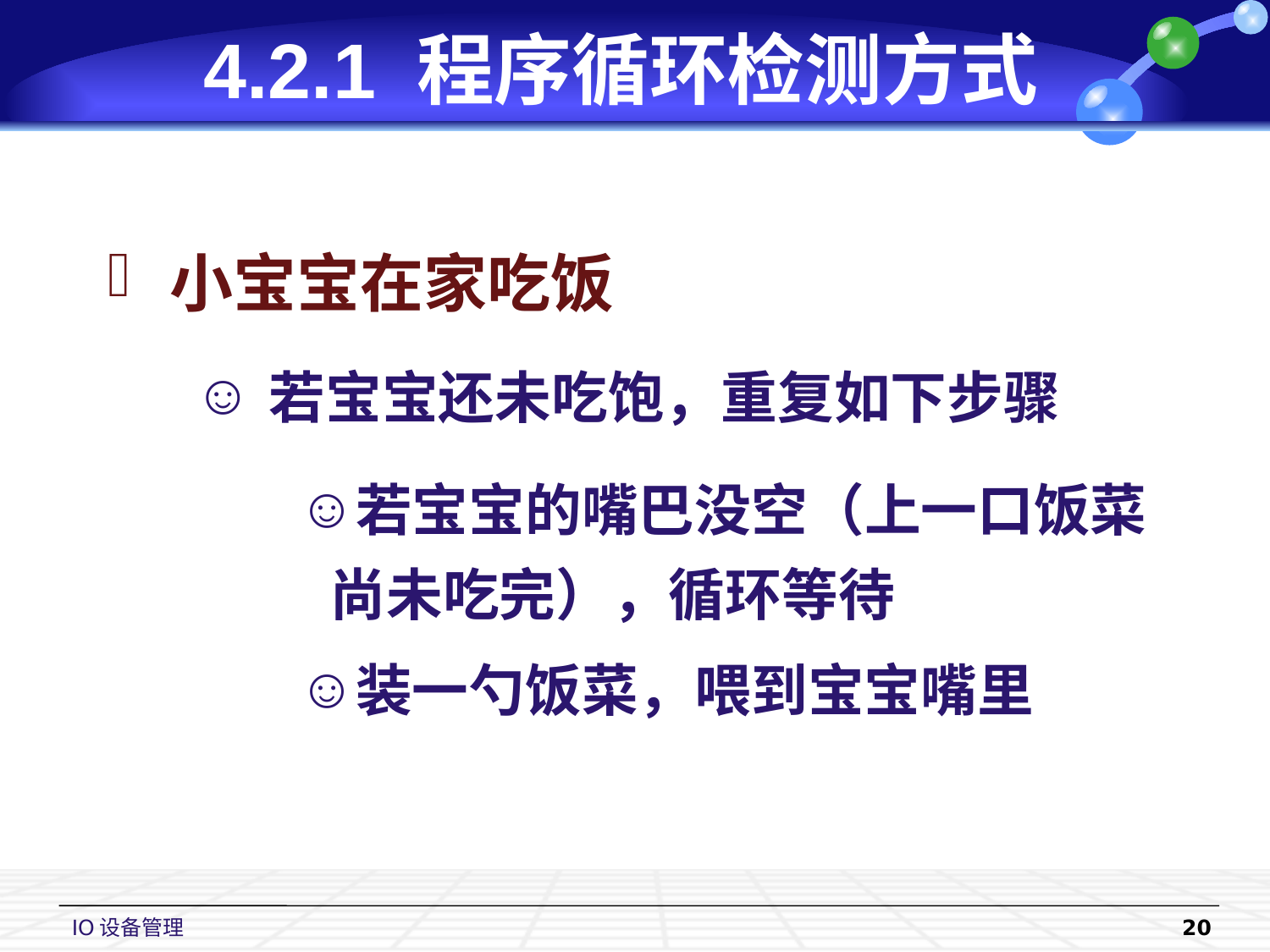

# 4.2.1 程序循环检测方式
小宝宝在家吃饭
若宝宝还未吃饱，重复如下步骤
若宝宝的嘴巴没空（上一口饭菜尚未吃完），循环等待
装一勺饭菜，喂到宝宝嘴里
IO设备管理
20